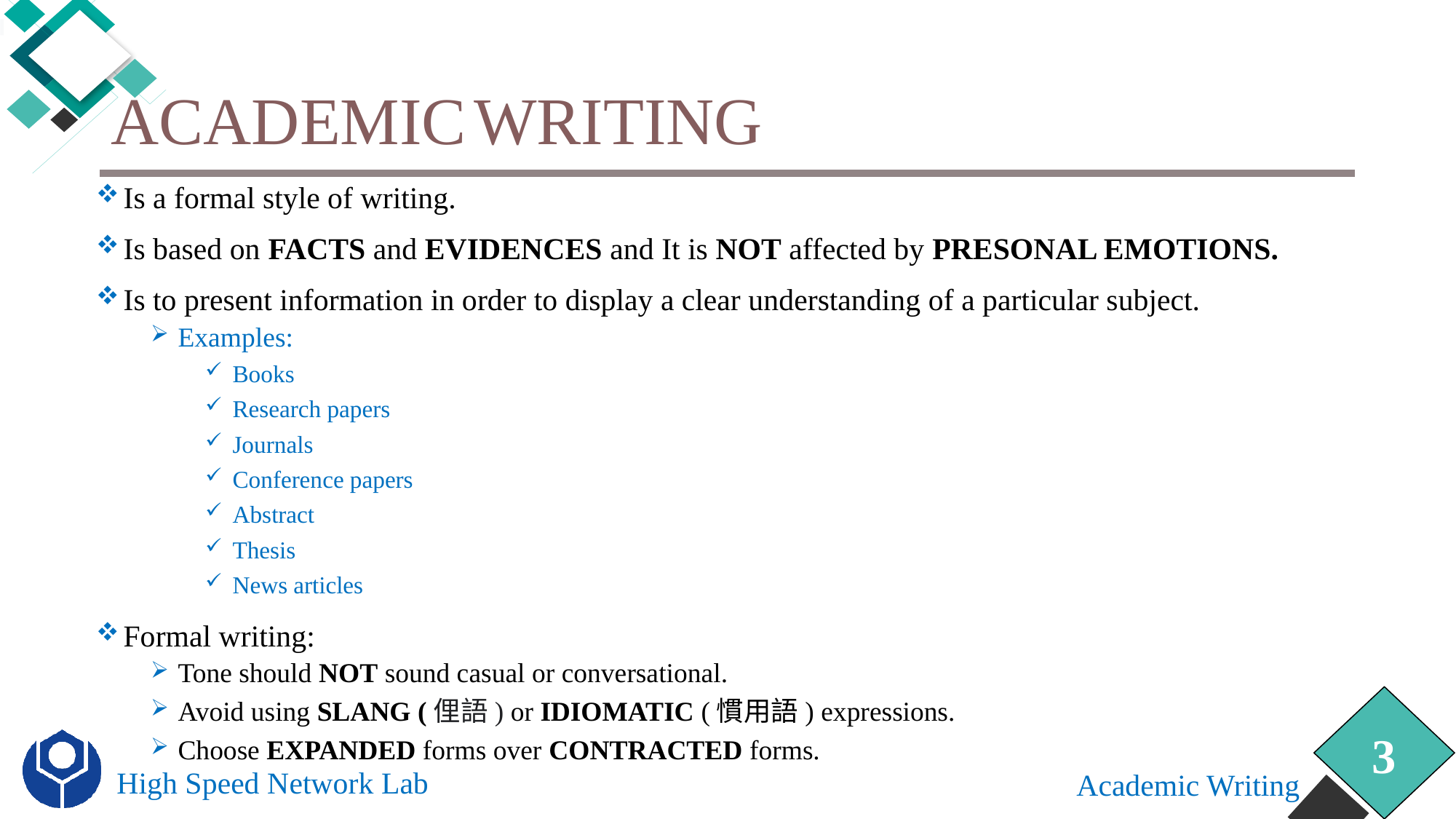

# Academic Writing
Is a formal style of writing.
Is based on FACTS and EVIDENCES and It is NOT affected by PRESONAL EMOTIONS.
Is to present information in order to display a clear understanding of a particular subject.
Examples:
Books
Research papers
Journals
Conference papers
Abstract
Thesis
News articles
Formal writing:
Tone should NOT sound casual or conversational.
Avoid using SLANG (俚語) or IDIOMATIC (慣用語) expressions.
Choose EXPANDED forms over CONTRACTED forms.